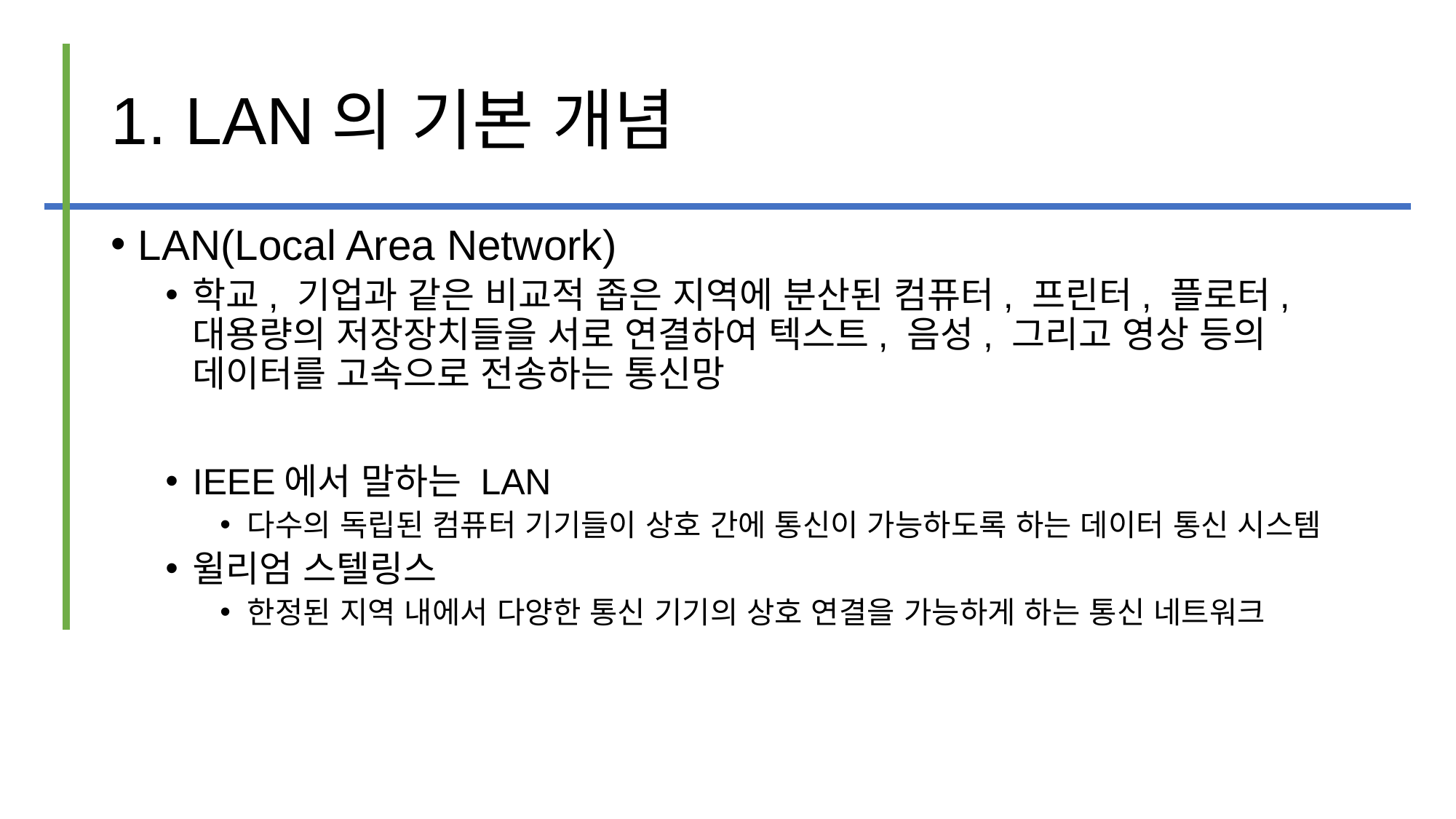

# 1. LAN의 기본 개념
LAN(Local Area Network)
학교, 기업과 같은 비교적 좁은 지역에 분산된 컴퓨터, 프린터, 플로터, 대용량의 저장장치들을 서로 연결하여 텍스트, 음성, 그리고 영상 등의 데이터를 고속으로 전송하는 통신망

IEEE에서 말하는 LAN
다수의 독립된 컴퓨터 기기들이 상호 간에 통신이 가능하도록 하는 데이터 통신 시스템
윌리엄 스텔링스
한정된 지역 내에서 다양한 통신 기기의 상호 연결을 가능하게 하는 통신 네트워크